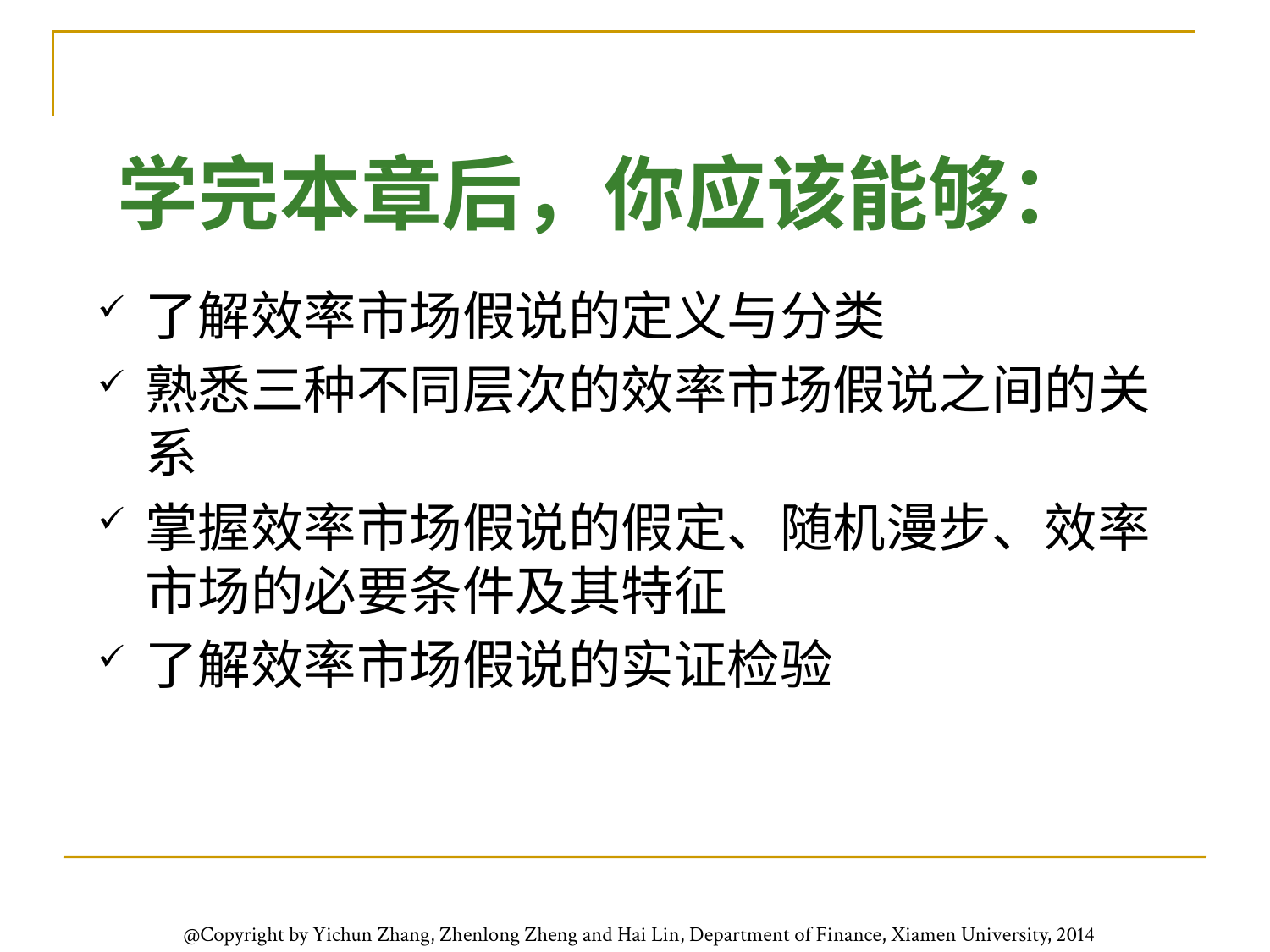

# 学完本章后，你应该能够：
了解效率市场假说的定义与分类
熟悉三种不同层次的效率市场假说之间的关系
掌握效率市场假说的假定、随机漫步、效率市场的必要条件及其特征
了解效率市场假说的实证检验
@Copyright by Yichun Zhang, Zhenlong Zheng and Hai Lin, Department of Finance, Xiamen University, 2014